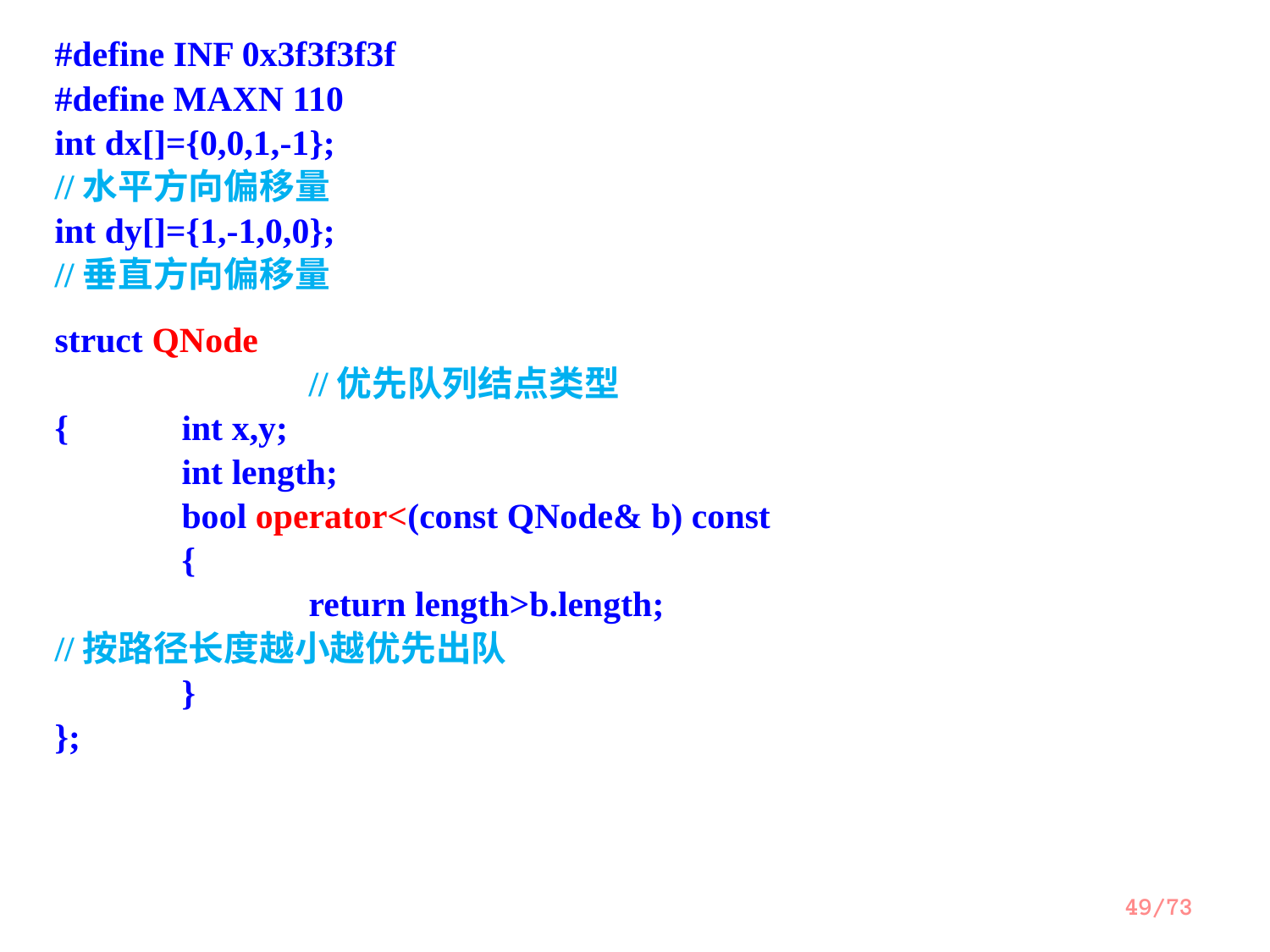

#define INF 0x3f3f3f3f
#define MAXN 110
int dx[]={0,0,1,-1};                						//水平方向偏移量
int dy[]={1,-1,0,0};               						//垂直方向偏移量
struct QNode										//优先队列结点类型
{	int x,y;
	int length;
	bool operator<(const QNode& b) const
	{
		return length>b.length;					//按路径长度越小越优先出队
	}
};
49/73